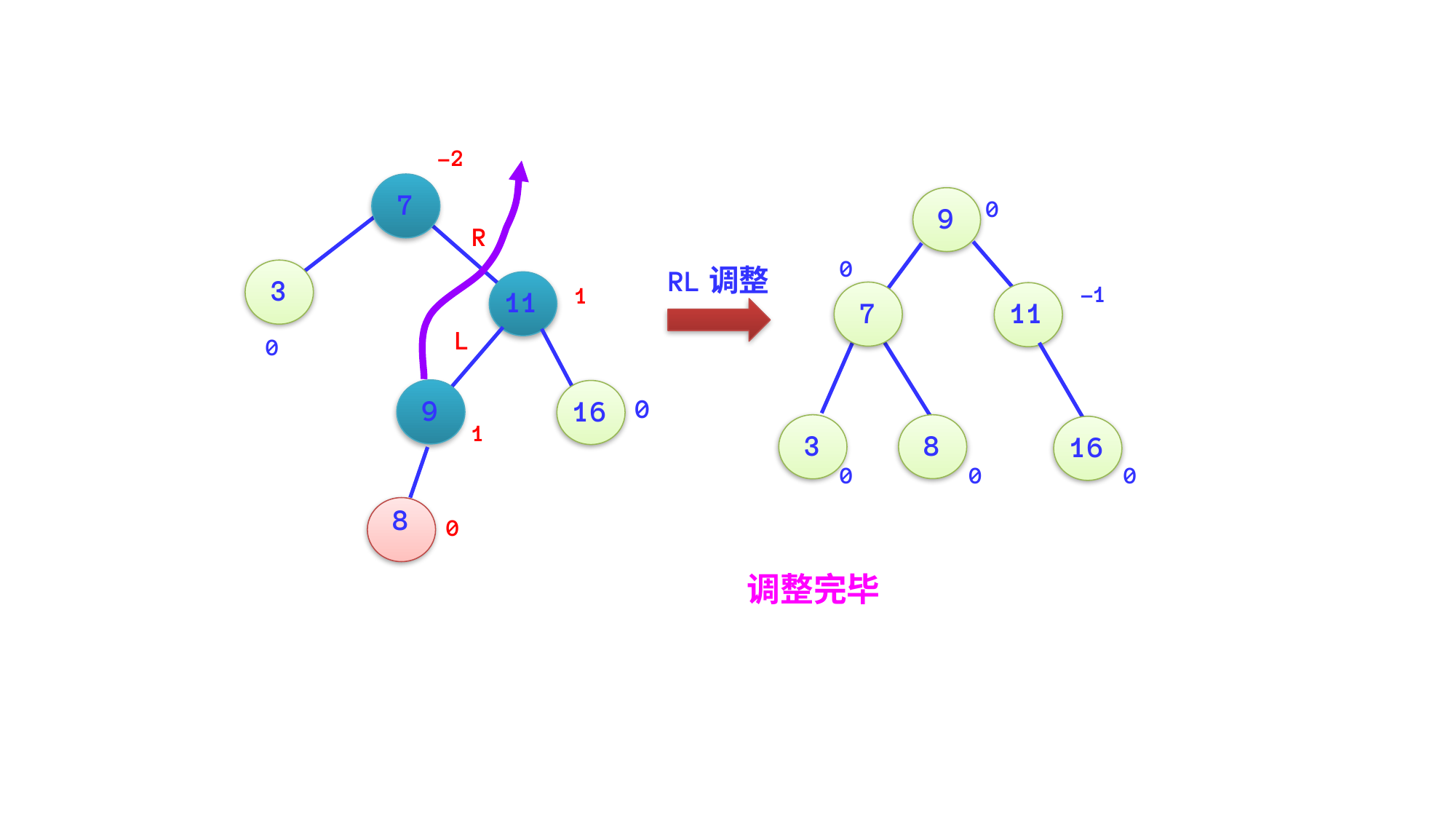

-2

7
9
0

0
-1
7
11

3
8
16
0
0
0
R

RL调整
3
11
1

L
0

9
16
0
1

8
0
调整完毕